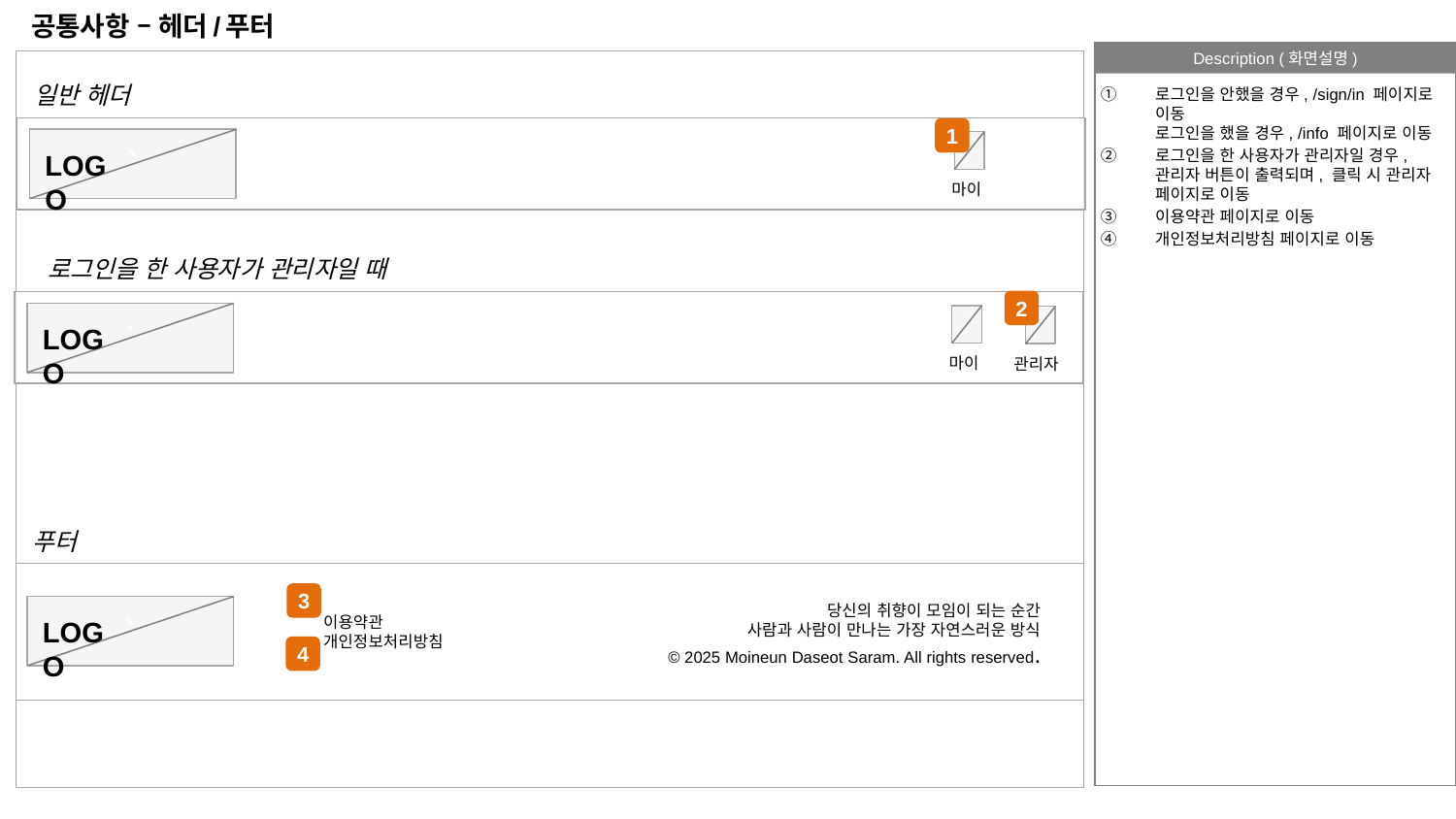

# 공통사항 – 헤더/푸터

일반 헤더
로그인을 안했을 경우, /sign/in 페이지로 이동
로그인을 했을 경우, /info 페이지로 이동
로그인을 한 사용자가 관리자일 경우, 관리자 버튼이 출력되며, 클릭 시 관리자 페이지로 이동
이용약관 페이지로 이동
개인정보처리방침 페이지로 이동
`
1
`
`
LOGO
마이
로그인을 한 사용자가 관리자일 때
2
`
`
`
`
LOGO
마이
관리자
푸터
`
3
당신의 취향이 모임이 되는 순간
사람과 사람이 만나는 가장 자연스러운 방식
© 2025 Moineun Daseot Saram. All rights reserved.

`
이용약관
개인정보처리방침
LOGO
4